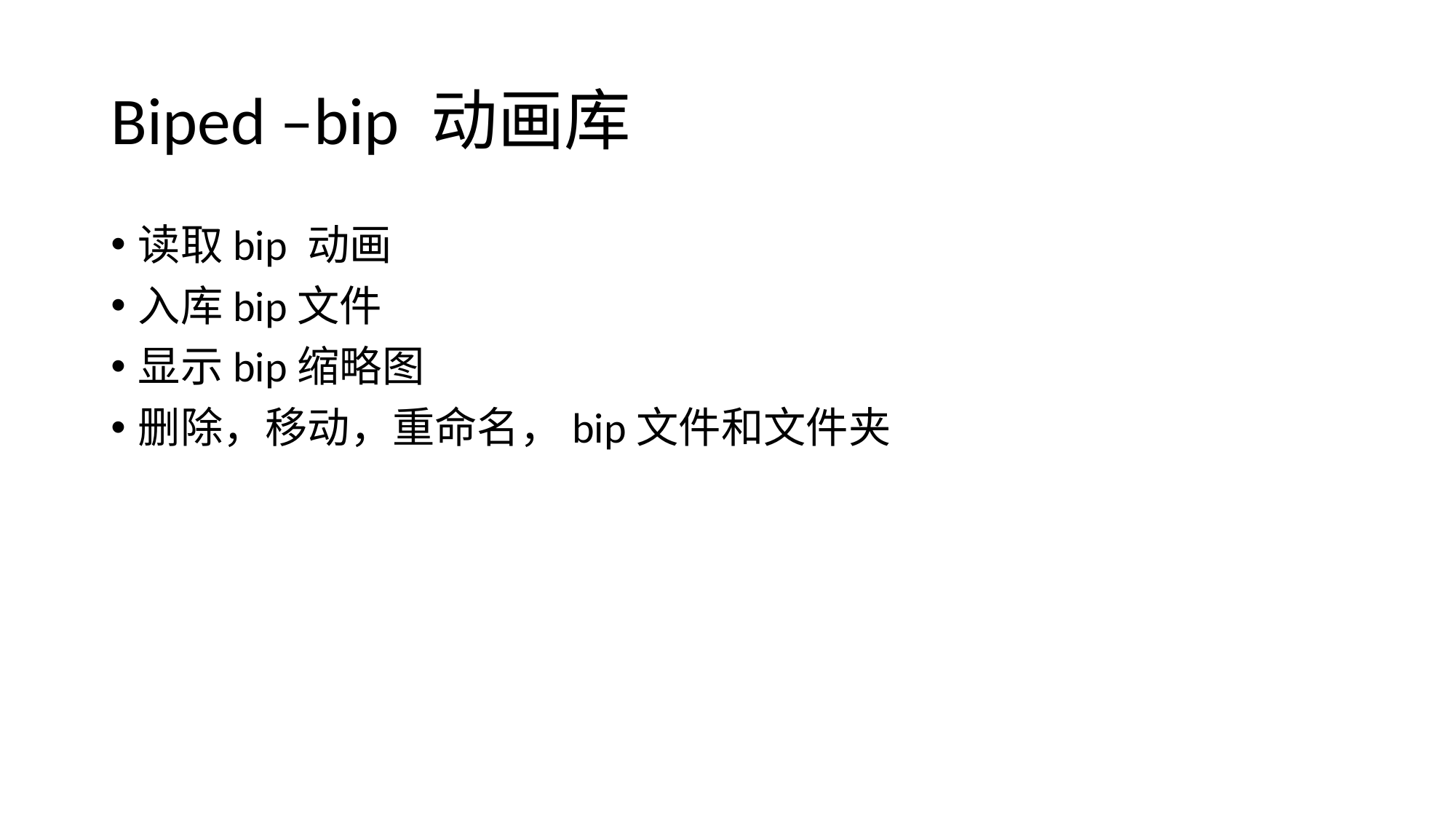

# Biped –bip 动画库
读取bip 动画
入库bip文件
显示bip缩略图
删除，移动，重命名，bip文件和文件夹